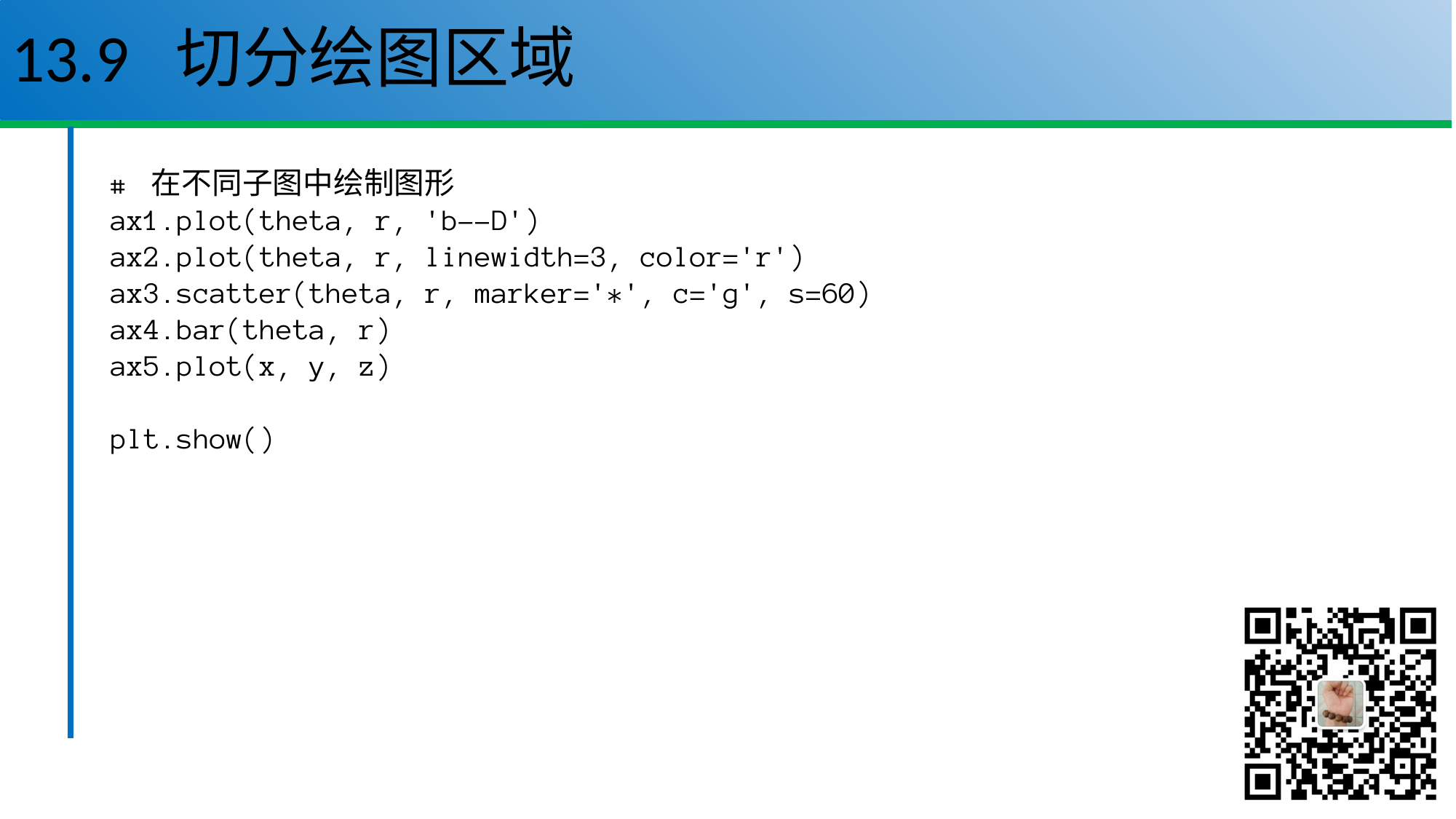

# 13.9  切分绘图区域
# 在不同子图中绘制图形
ax1.plot(theta, r, 'b--D')
ax2.plot(theta, r, linewidth=3, color='r')
ax3.scatter(theta, r, marker='*', c='g', s=60)
ax4.bar(theta, r)
ax5.plot(x, y, z)

plt.show()
38